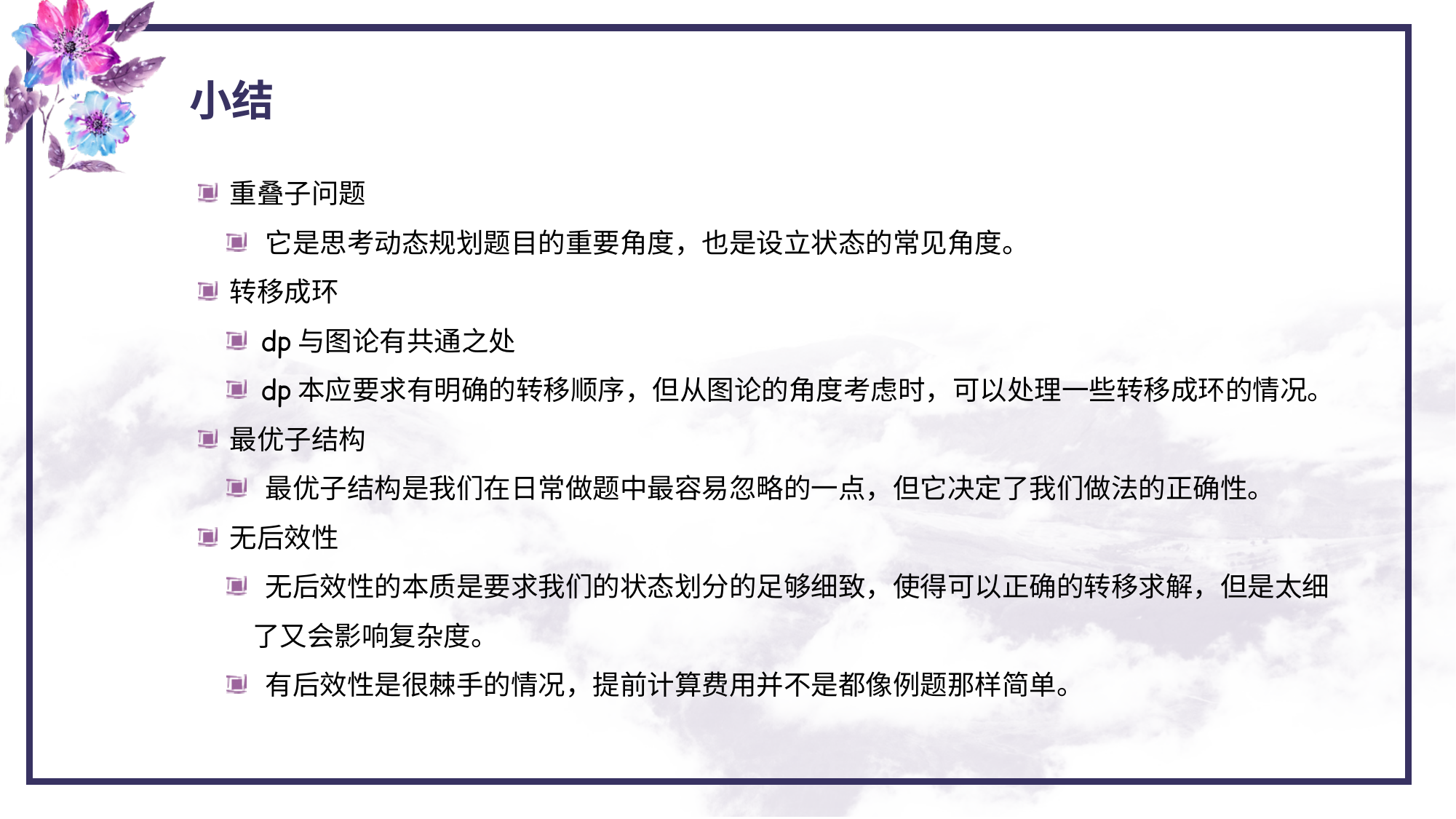

小结
 重叠子问题
 它是思考动态规划题目的重要角度，也是设立状态的常见角度。
 转移成环
 dp与图论有共通之处
 dp本应要求有明确的转移顺序，但从图论的角度考虑时，可以处理一些转移成环的情况。
 最优子结构
 最优子结构是我们在日常做题中最容易忽略的一点，但它决定了我们做法的正确性。
 无后效性
 无后效性的本质是要求我们的状态划分的足够细致，使得可以正确的转移求解，但是太细了又会影响复杂度。
 有后效性是很棘手的情况，提前计算费用并不是都像例题那样简单。